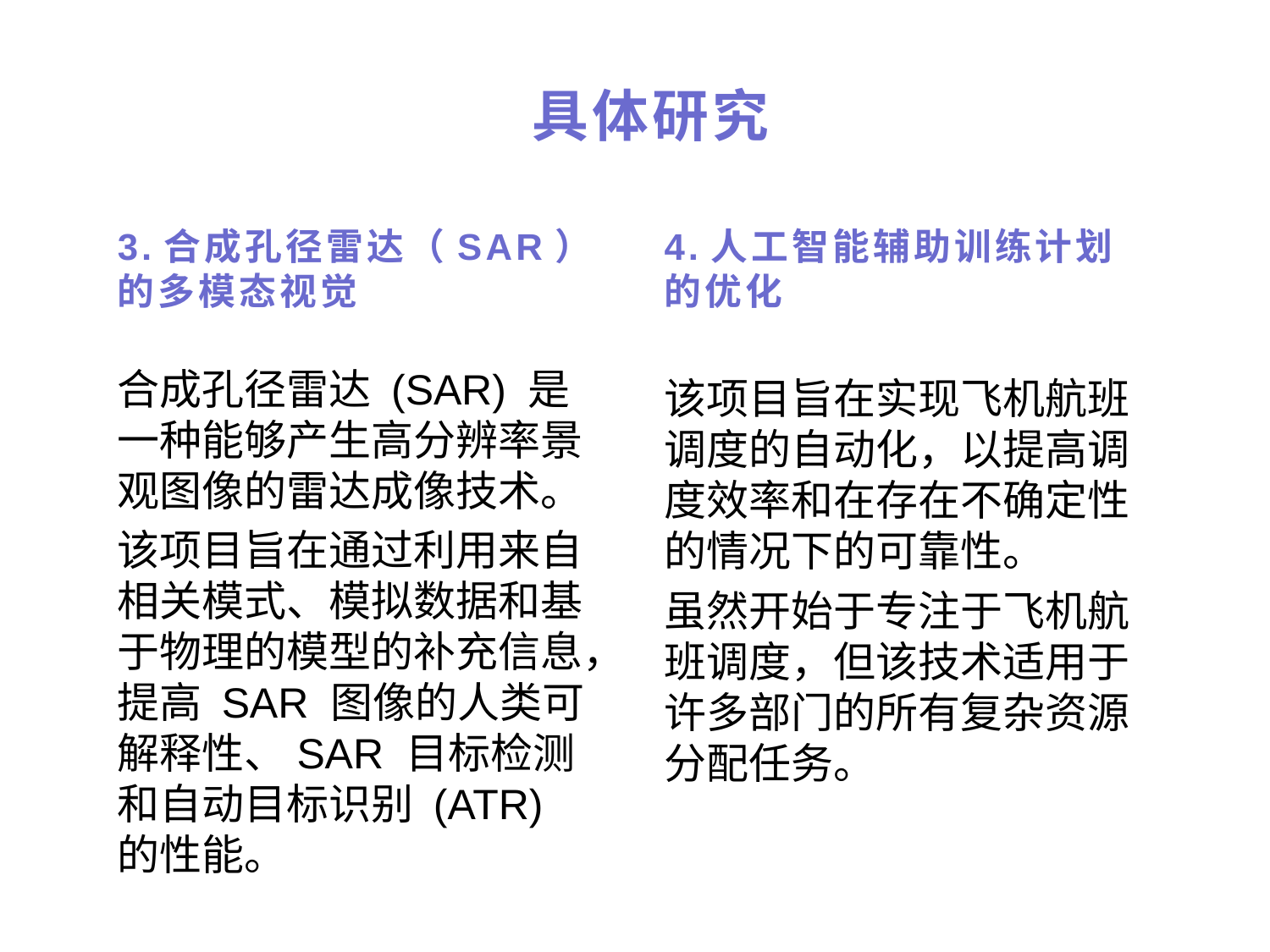

# 具体研究
3.合成孔径雷达（SAR）的多模态视觉
4.人工智能辅助训练计划的优化
合成孔径雷达 (SAR) 是一种能够产生高分辨率景观图像的雷达成像技术。
该项目旨在通过利用来自相关模式、模拟数据和基于物理的模型的补充信息，提高 SAR 图像的人类可解释性、SAR 目标检测和自动目标识别 (ATR) 的性能。
该项目旨在实现飞机航班调度的自动化，以提高调度效率和在存在不确定性的情况下的可靠性。
虽然开始于专注于飞机航班调度，但该技术适用于许多部门的所有复杂资源分配任务。